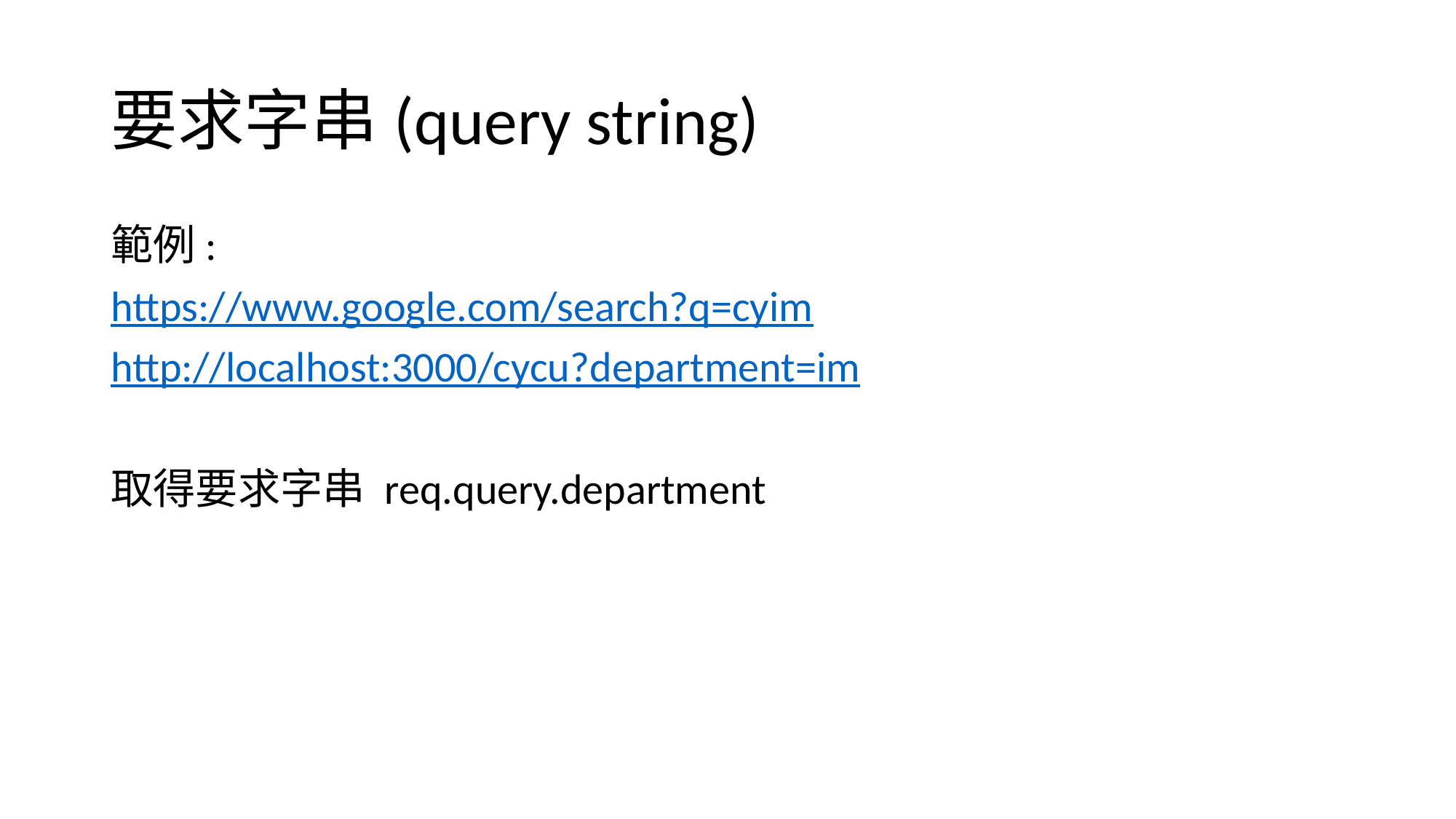

# 要求字串(query string)
範例:
https://www.google.com/search?q=cyim
http://localhost:3000/cycu?department=im

取得要求字串 req.query.department